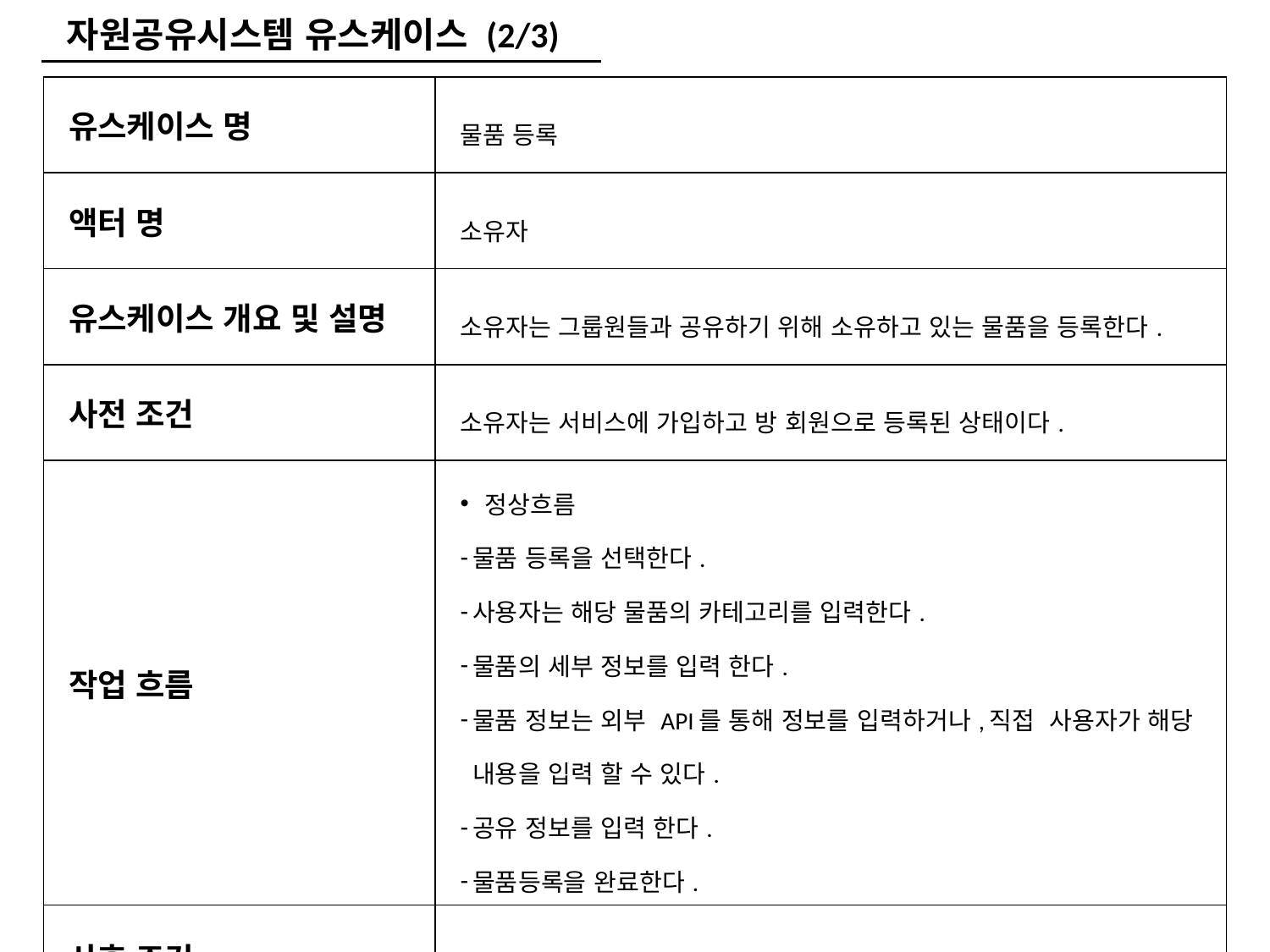

자원공유시스템 유스케이스 (2/3)
| 유스케이스 명 | 물품 등록 |
| --- | --- |
| 액터 명 | 소유자 |
| 유스케이스 개요 및 설명 | 소유자는 그룹원들과 공유하기 위해 소유하고 있는 물품을 등록한다. |
| 사전 조건 | 소유자는 서비스에 가입하고 방 회원으로 등록된 상태이다. |
| 작업 흐름 | 정상흐름 물품 등록을 선택한다. 사용자는 해당 물품의 카테고리를 입력한다. 물품의 세부 정보를 입력 한다. 물품 정보는 외부 API를 통해 정보를 입력하거나,직접 사용자가 해당 내용을 입력 할 수 있다. 공유 정보를 입력 한다. 물품등록을 완료한다. |
| 사후 조건 | 소유자는 그룹원과 공유를 원하는 물품을 등록한다. |